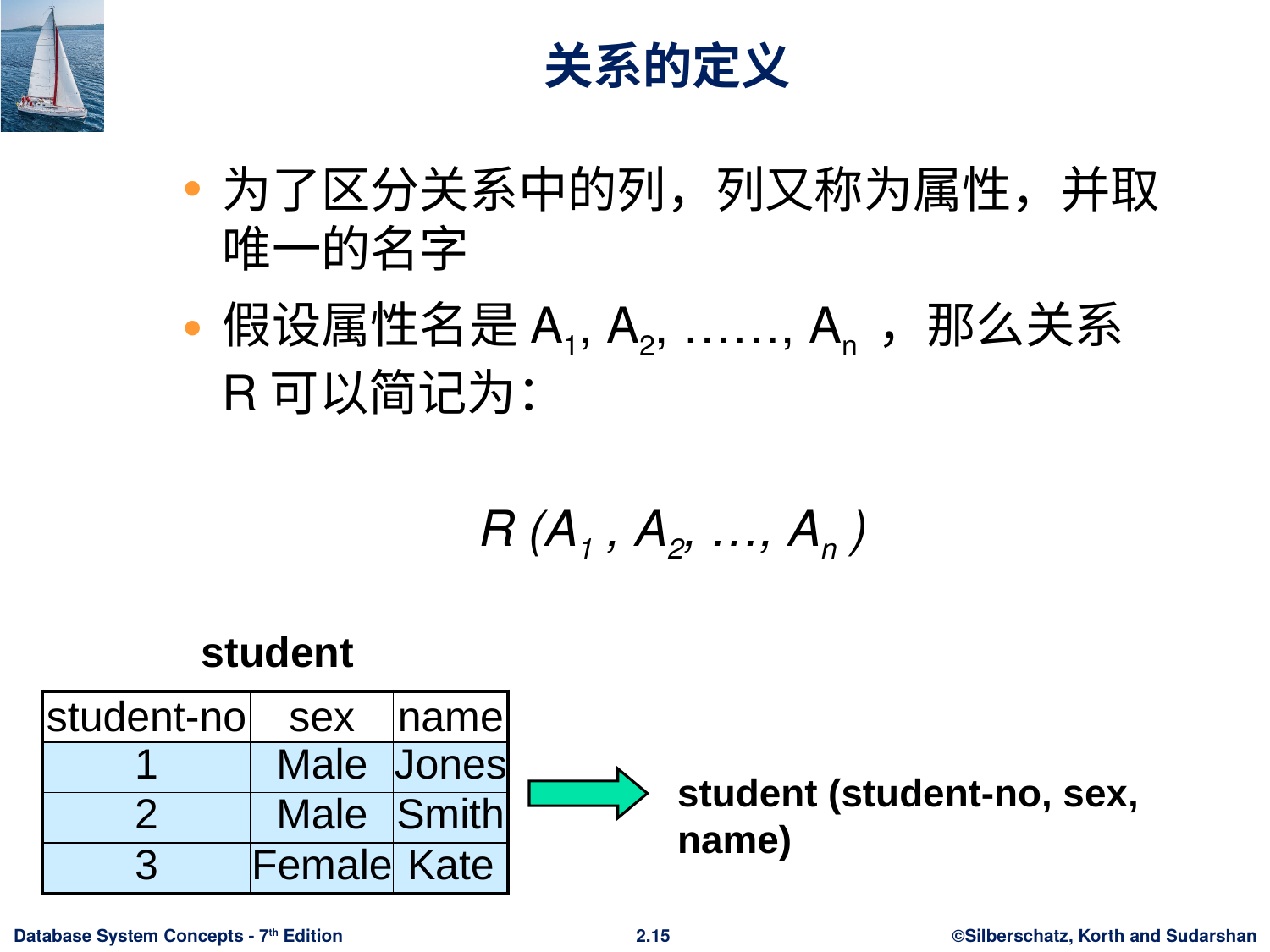

# 关系的定义
为了区分关系中的列，列又称为属性，并取唯一的名字
假设属性名是A1, A2, ……, An ，那么关系R可以简记为：
R (A1 , A2, …, An )

student
| student-no | sex | name |
| --- | --- | --- |
| 1 | Male | Jones |
| 2 | Male | Smith |
| 3 | Female | Kate |
student (student-no, sex, name)